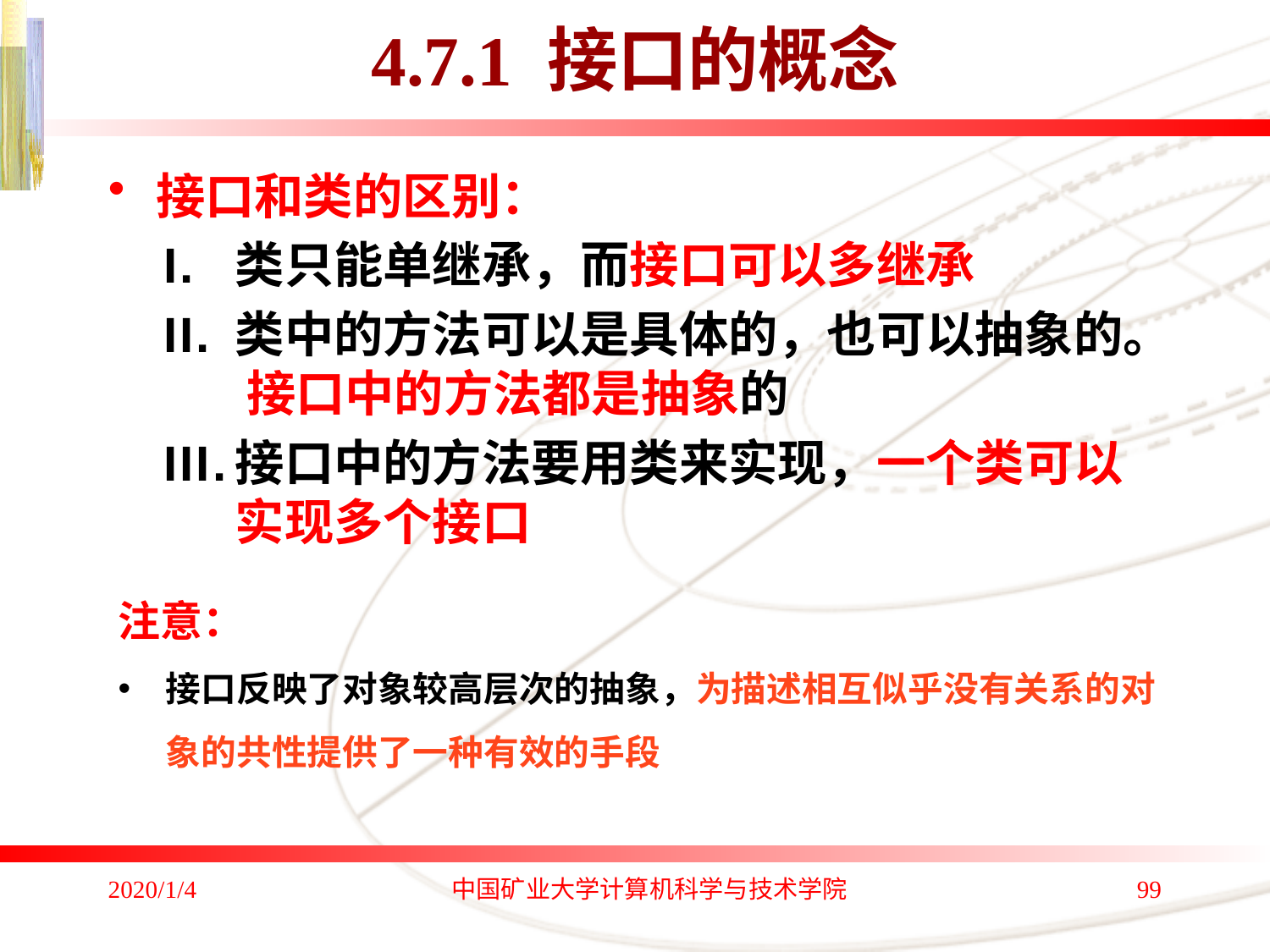

# 4.7.1 接口的概念
接口和类的区别：
类只能单继承，而接口可以多继承
类中的方法可以是具体的，也可以抽象的。 接口中的方法都是抽象的
接口中的方法要用类来实现，一个类可以实现多个接口
注意：
接口反映了对象较高层次的抽象，为描述相互似乎没有关系的对象的共性提供了一种有效的手段
2020/1/4
中国矿业大学计算机科学与技术学院
99